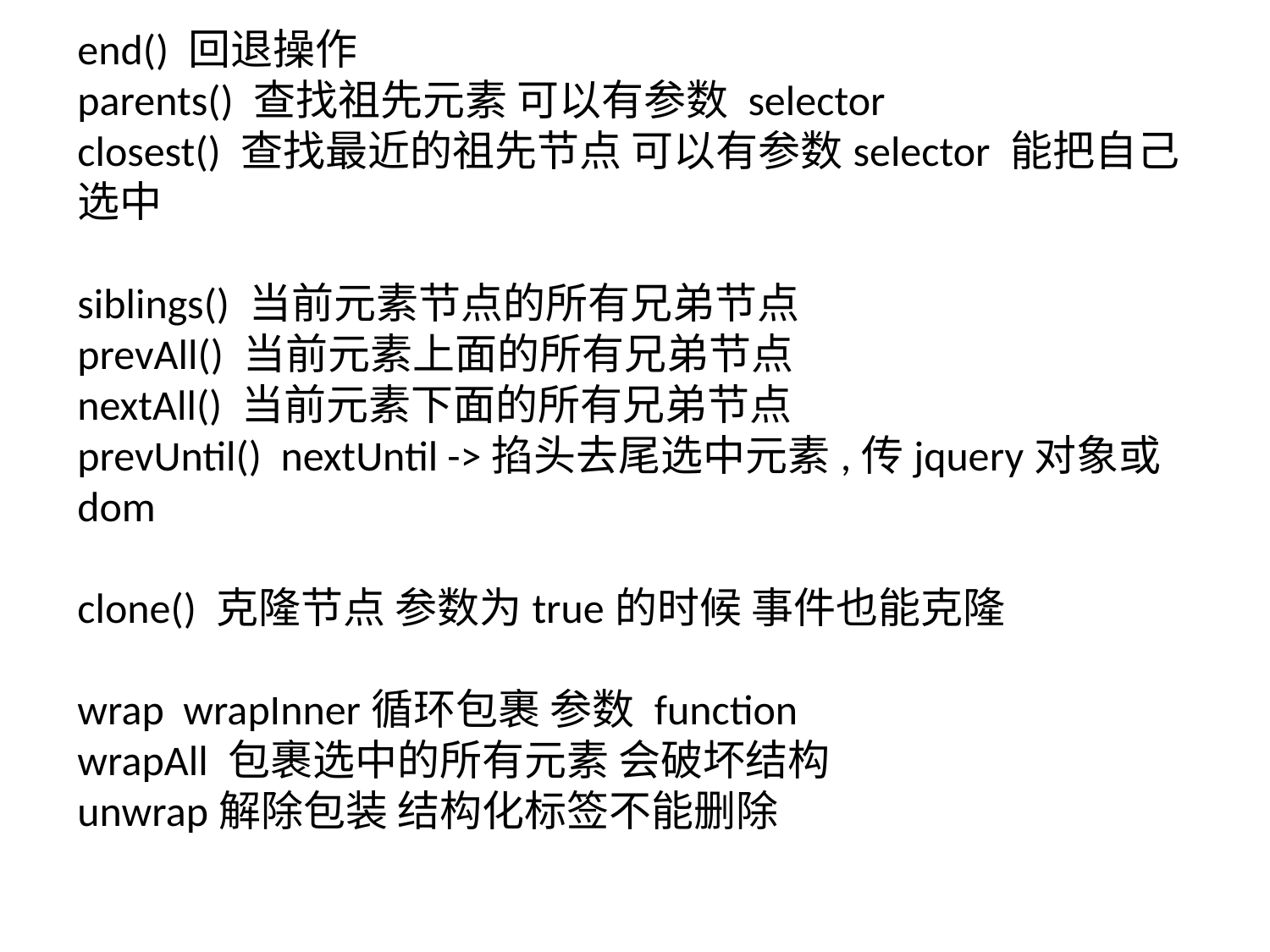

# Title
end() 回退操作
parents() 查找祖先元素 可以有参数 selector
closest() 查找最近的祖先节点 可以有参数selector 能把自己选中

siblings() 当前元素节点的所有兄弟节点
prevAll() 当前元素上面的所有兄弟节点
nextAll() 当前元素下面的所有兄弟节点
prevUntil()  nextUntil ->掐头去尾选中元素,传jquery对象或dom

clone() 克隆节点 参数为true的时候 事件也能克隆

wrap  wrapInner循环包裹 参数 function
wrapAll 包裹选中的所有元素 会破坏结构
unwrap解除包装 结构化标签不能删除